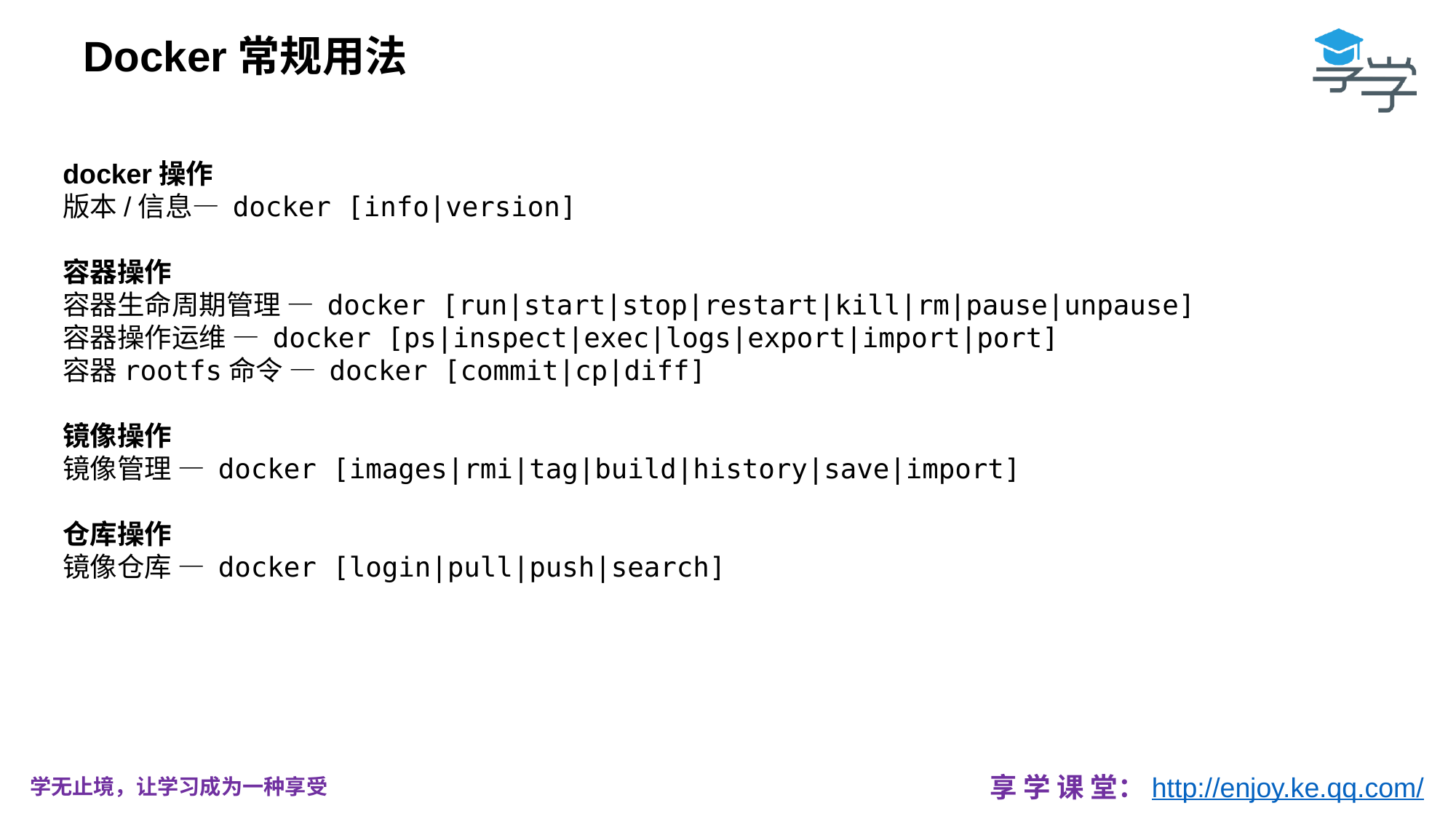

Docker常规用法
docker操作
版本/信息— docker [info|version]

容器操作
容器生命周期管理 — docker [run|start|stop|restart|kill|rm|pause|unpause]
容器操作运维 — docker [ps|inspect|exec|logs|export|import|port]
容器rootfs命令 — docker [commit|cp|diff]

镜像操作
镜像管理 — docker [images|rmi|tag|build|history|save|import]

仓库操作
镜像仓库 — docker [login|pull|push|search]